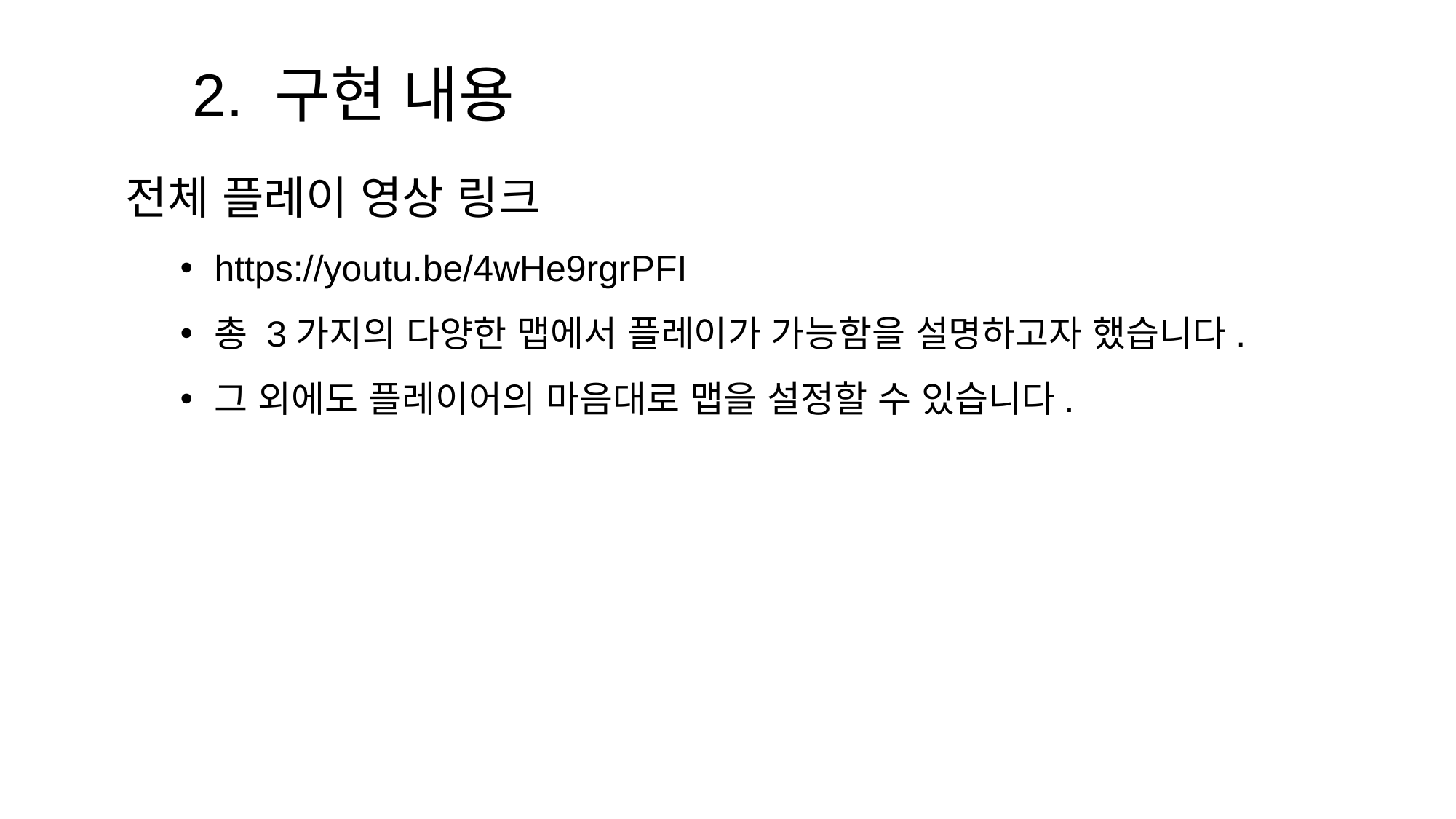

2. 구현 내용
전체 플레이 영상 링크
https://youtu.be/4wHe9rgrPFI
총 3가지의 다양한 맵에서 플레이가 가능함을 설명하고자 했습니다.
그 외에도 플레이어의 마음대로 맵을 설정할 수 있습니다.